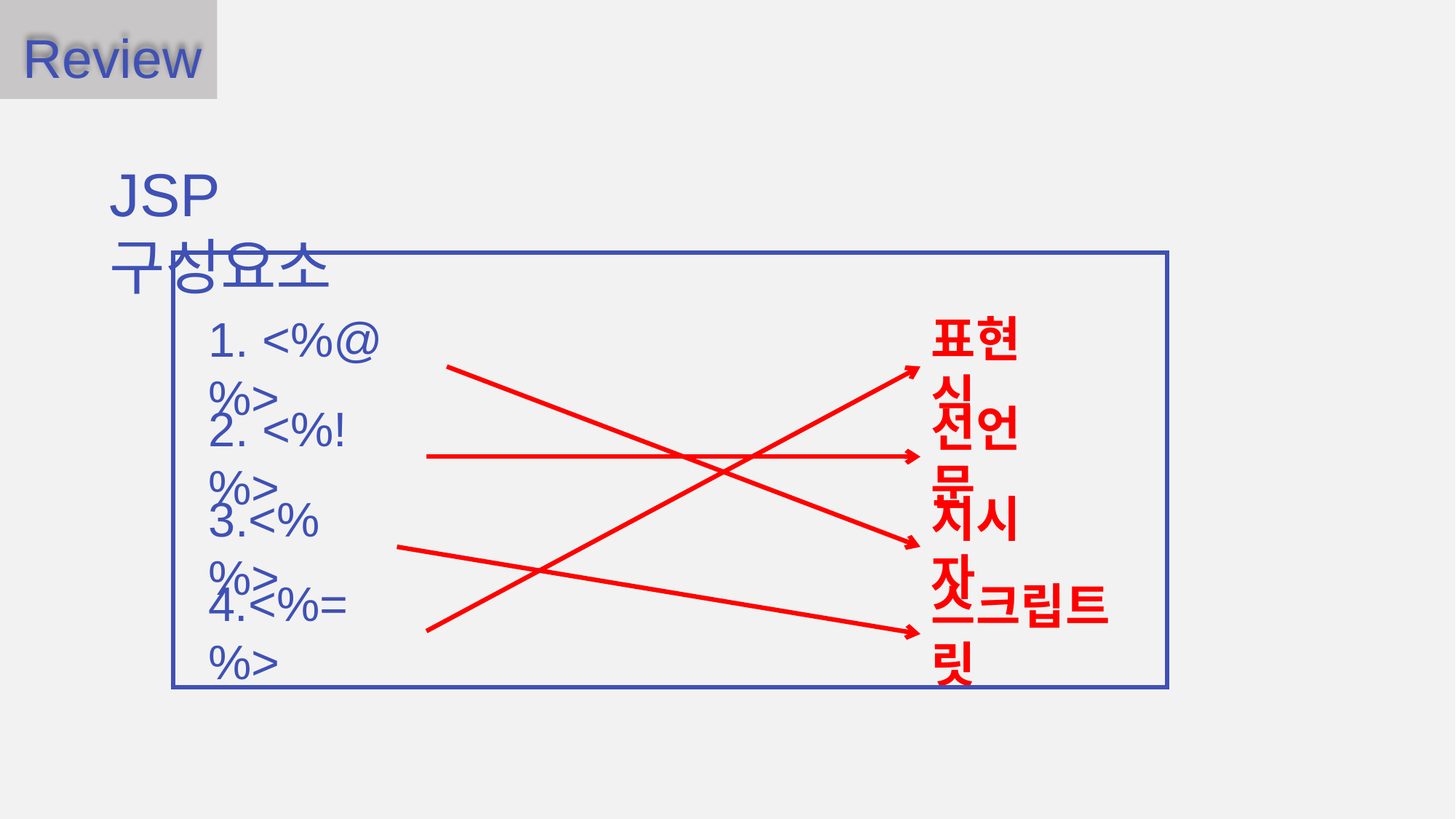

Review
JSP 구성요소

표현식
1. <%@ %>
2. <%! %>
선언문
지시자
3.<% %>
4.<%= %>
스크립트릿